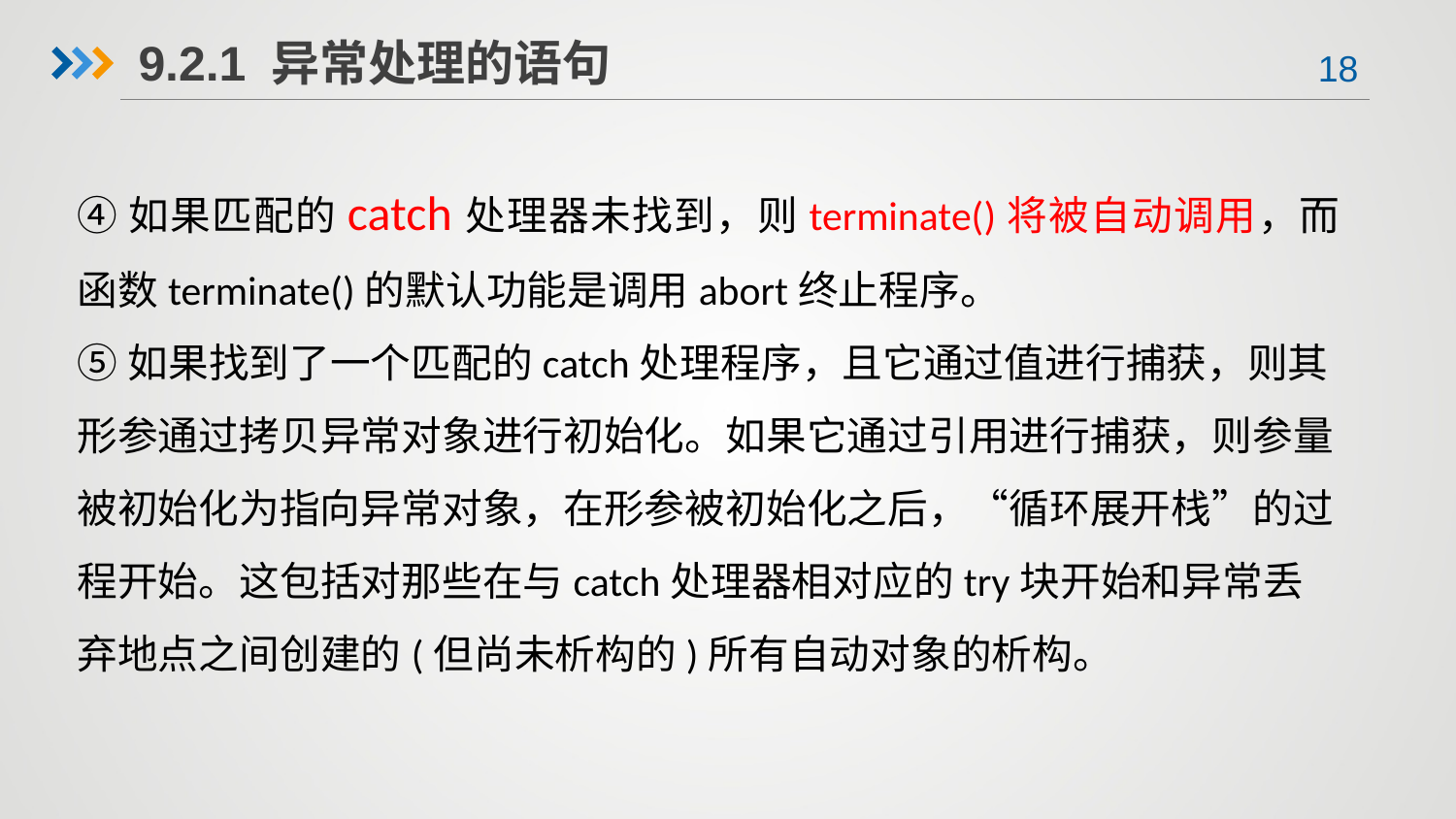

9.2.1 异常处理的语句
④如果匹配的catch处理器未找到，则terminate()将被自动调用，而函数terminate()的默认功能是调用abort终止程序。
⑤如果找到了一个匹配的catch处理程序，且它通过值进行捕获，则其形参通过拷贝异常对象进行初始化。如果它通过引用进行捕获，则参量被初始化为指向异常对象，在形参被初始化之后，“循环展开栈”的过程开始。这包括对那些在与catch处理器相对应的try块开始和异常丢弃地点之间创建的(但尚未析构的)所有自动对象的析构。